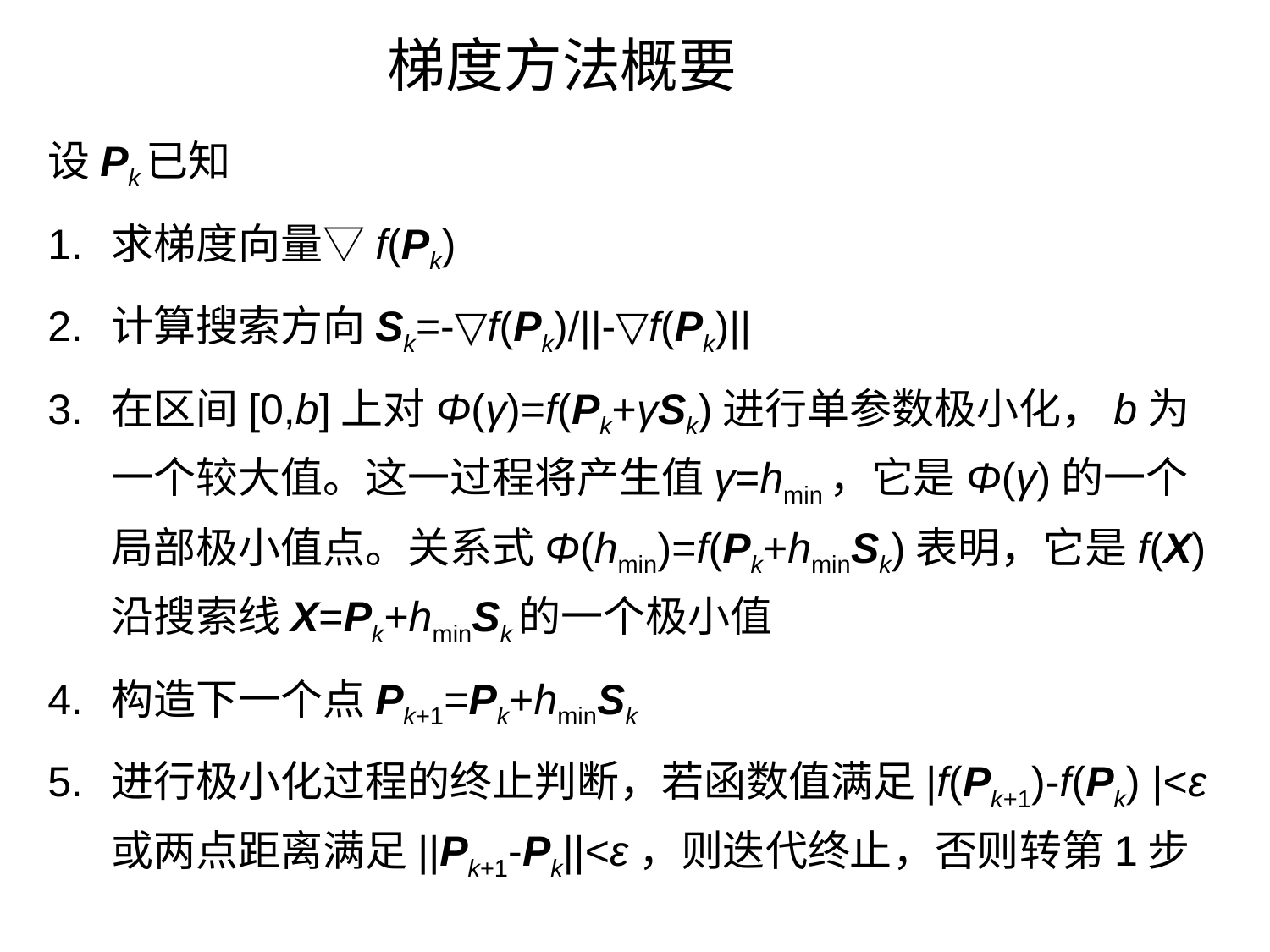

# 梯度方法概要
设Pk已知
求梯度向量▽f(Pk)
计算搜索方向Sk=-▽f(Pk)/||-▽f(Pk)||
在区间[0,b]上对Φ(γ)=f(Pk+γSk)进行单参数极小化，b为一个较大值。这一过程将产生值γ=hmin，它是Φ(γ)的一个局部极小值点。关系式Φ(hmin)=f(Pk+hminSk)表明，它是f(X)沿搜索线X=Pk+hminSk的一个极小值
构造下一个点Pk+1=Pk+hminSk
进行极小化过程的终止判断，若函数值满足|f(Pk+1)-f(Pk) |<ε或两点距离满足||Pk+1-Pk||<ε，则迭代终止，否则转第1步